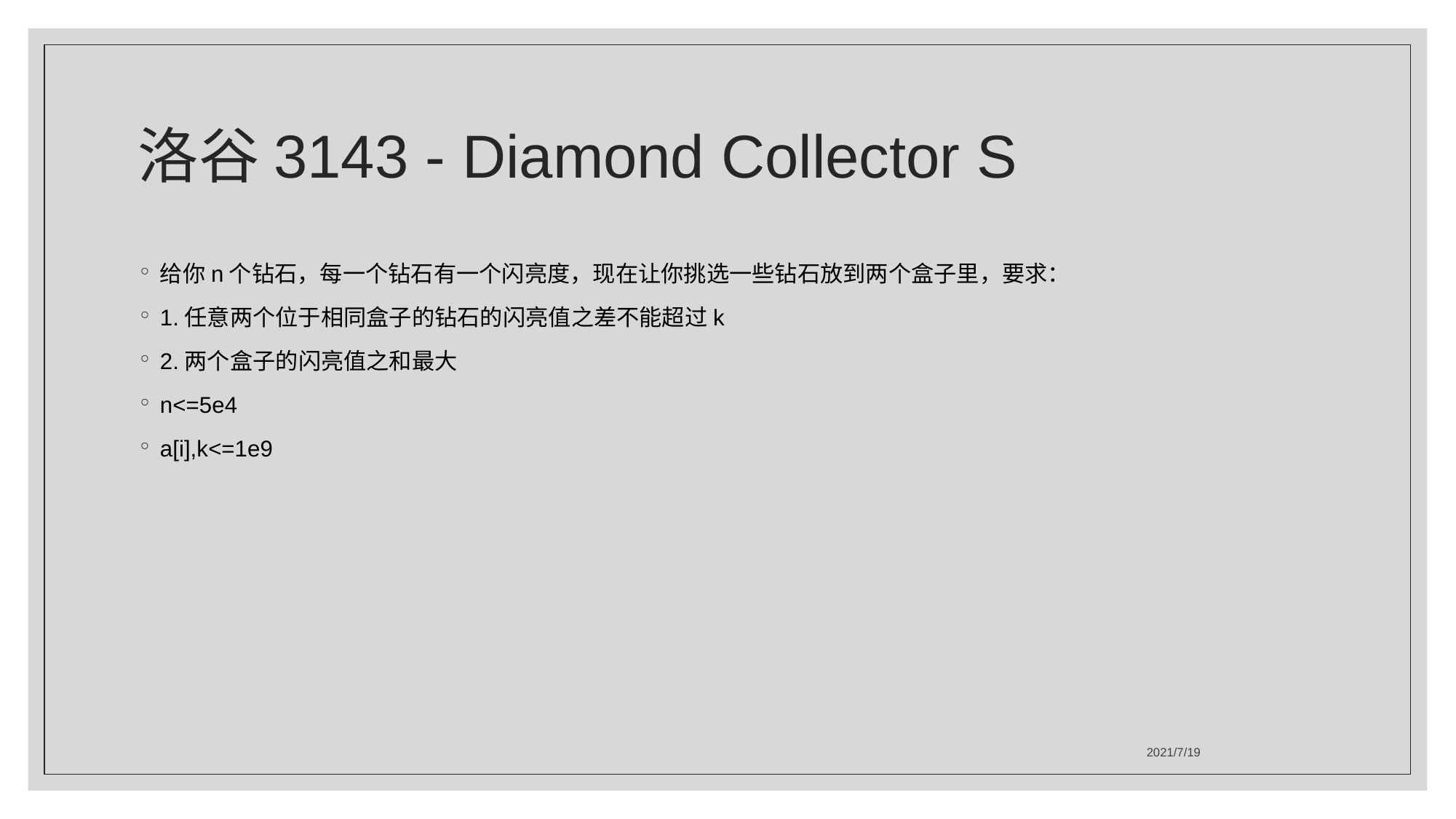

# 洛谷3143 - Diamond Collector S
给你n个钻石，每一个钻石有一个闪亮度，现在让你挑选一些钻石放到两个盒子里，要求：
1.任意两个位于相同盒子的钻石的闪亮值之差不能超过k
2.两个盒子的闪亮值之和最大
n<=5e4
a[i],k<=1e9
2021/7/19